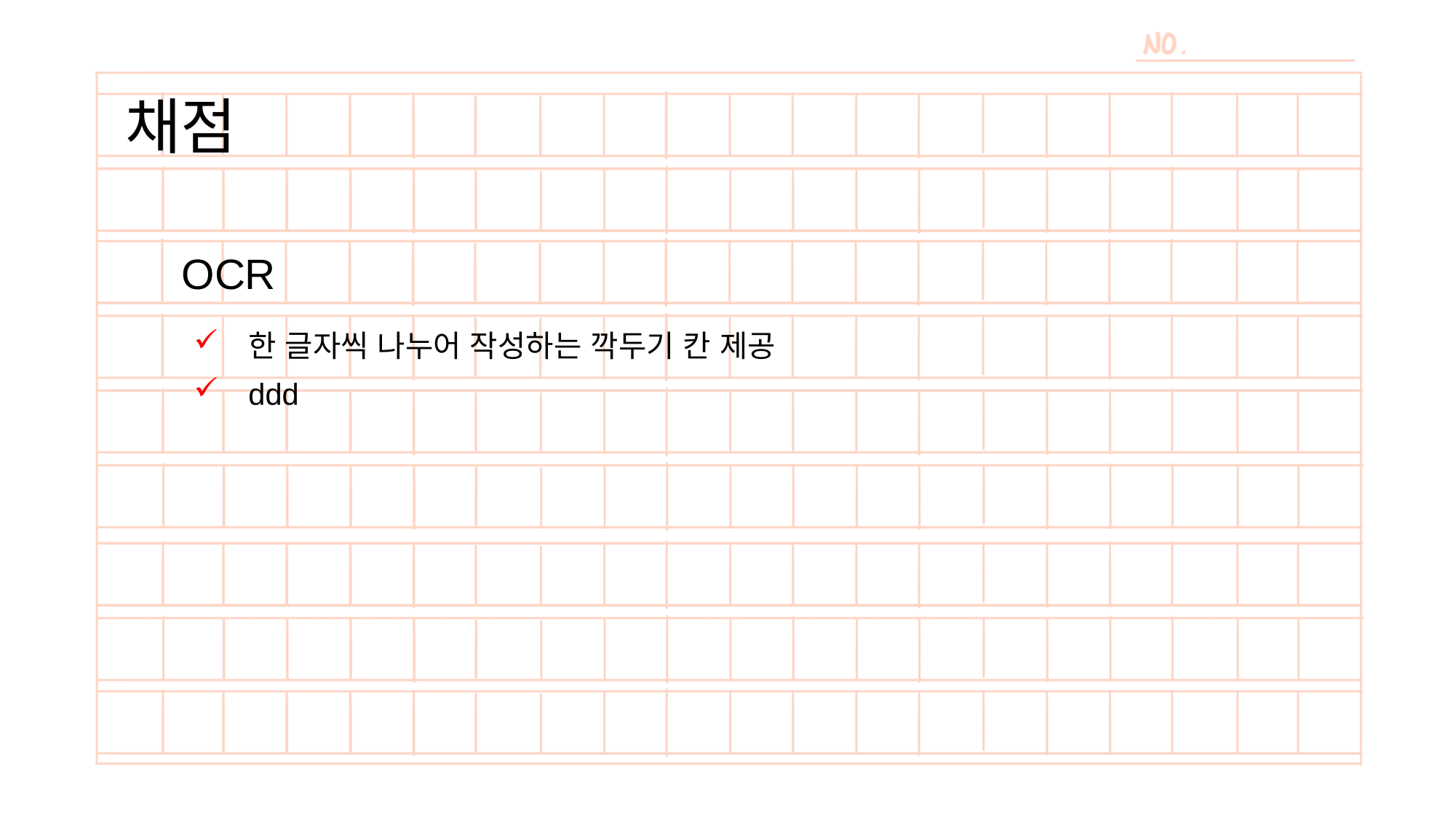

# 채점
OCR
한 글자씩 나누어 작성하는 깍두기 칸 제공
ddd